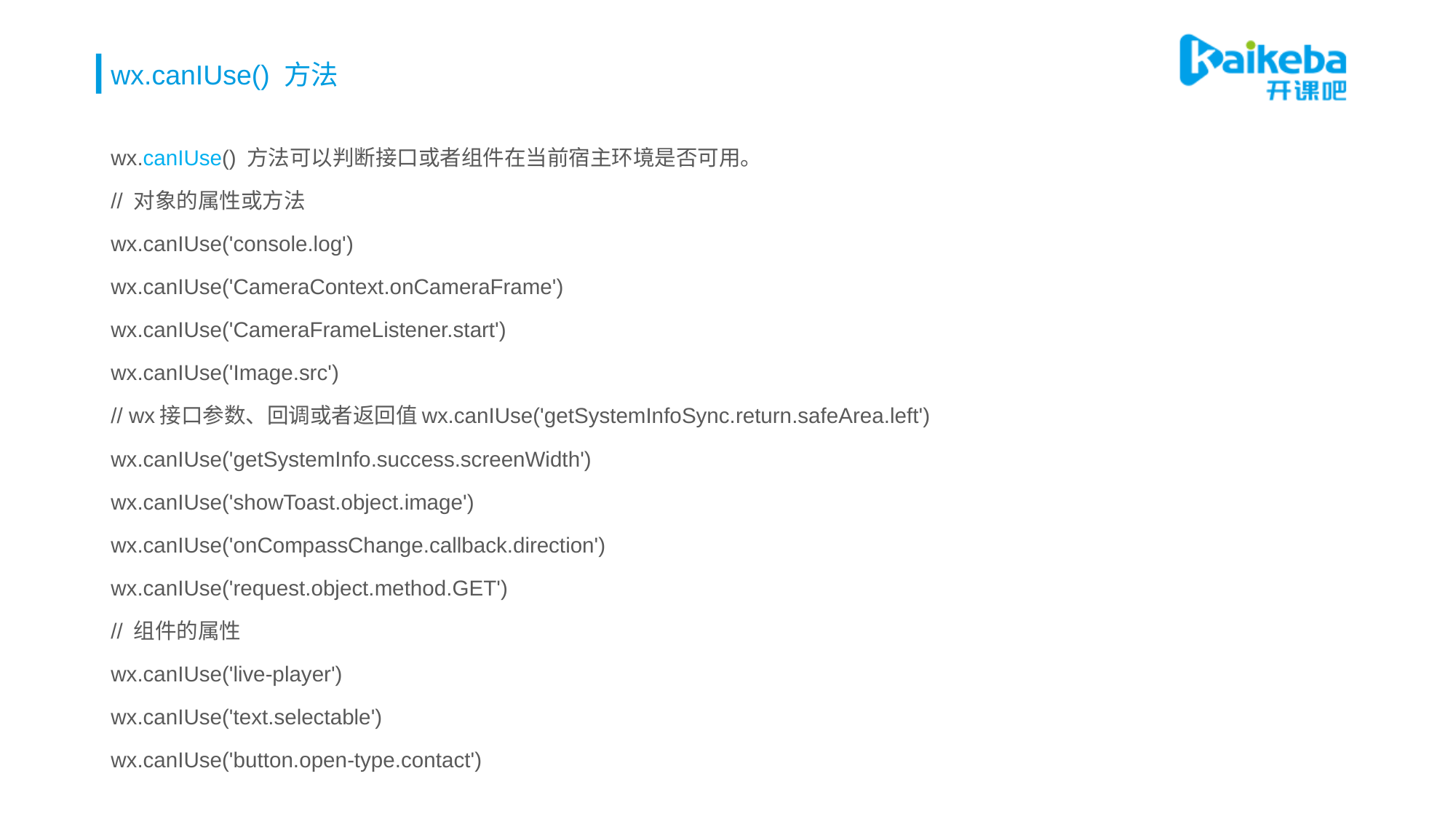

# wx.canIUse() 方法
wx.canIUse() 方法可以判断接口或者组件在当前宿主环境是否可用。
// 对象的属性或方法
wx.canIUse('console.log')
wx.canIUse('CameraContext.onCameraFrame')
wx.canIUse('CameraFrameListener.start')
wx.canIUse('Image.src')
// wx接口参数、回调或者返回值wx.canIUse('getSystemInfoSync.return.safeArea.left')
wx.canIUse('getSystemInfo.success.screenWidth')
wx.canIUse('showToast.object.image')
wx.canIUse('onCompassChange.callback.direction')
wx.canIUse('request.object.method.GET')
// 组件的属性
wx.canIUse('live-player')
wx.canIUse('text.selectable')
wx.canIUse('button.open-type.contact')